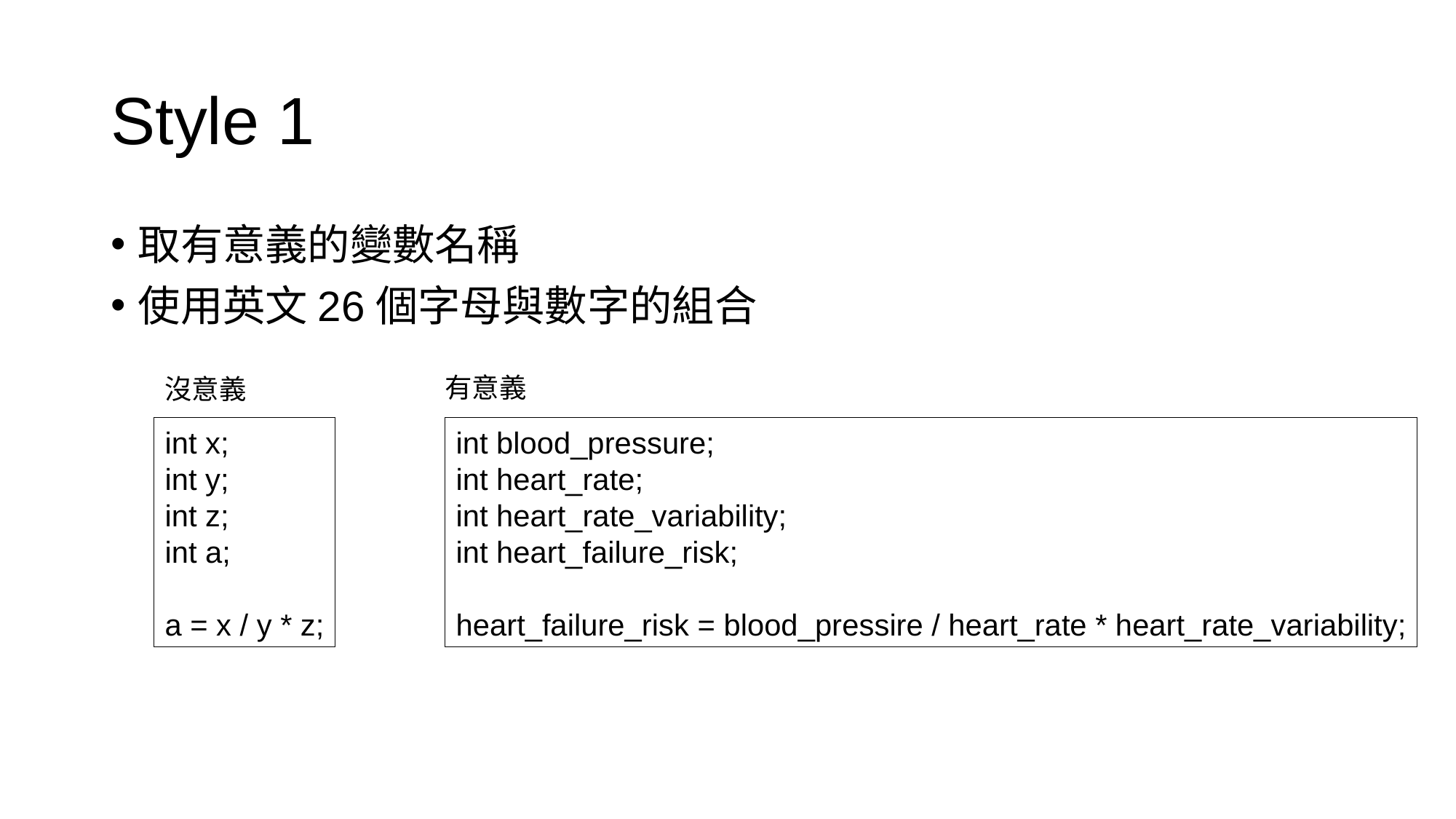

# Style 1
取有意義的變數名稱
使用英文26個字母與數字的組合
有意義
沒意義
int x;
int y;
int z;
int a;

a = x / y * z;
int blood_pressure;
int heart_rate;
int heart_rate_variability;
int heart_failure_risk;

heart_failure_risk = blood_pressire / heart_rate * heart_rate_variability;